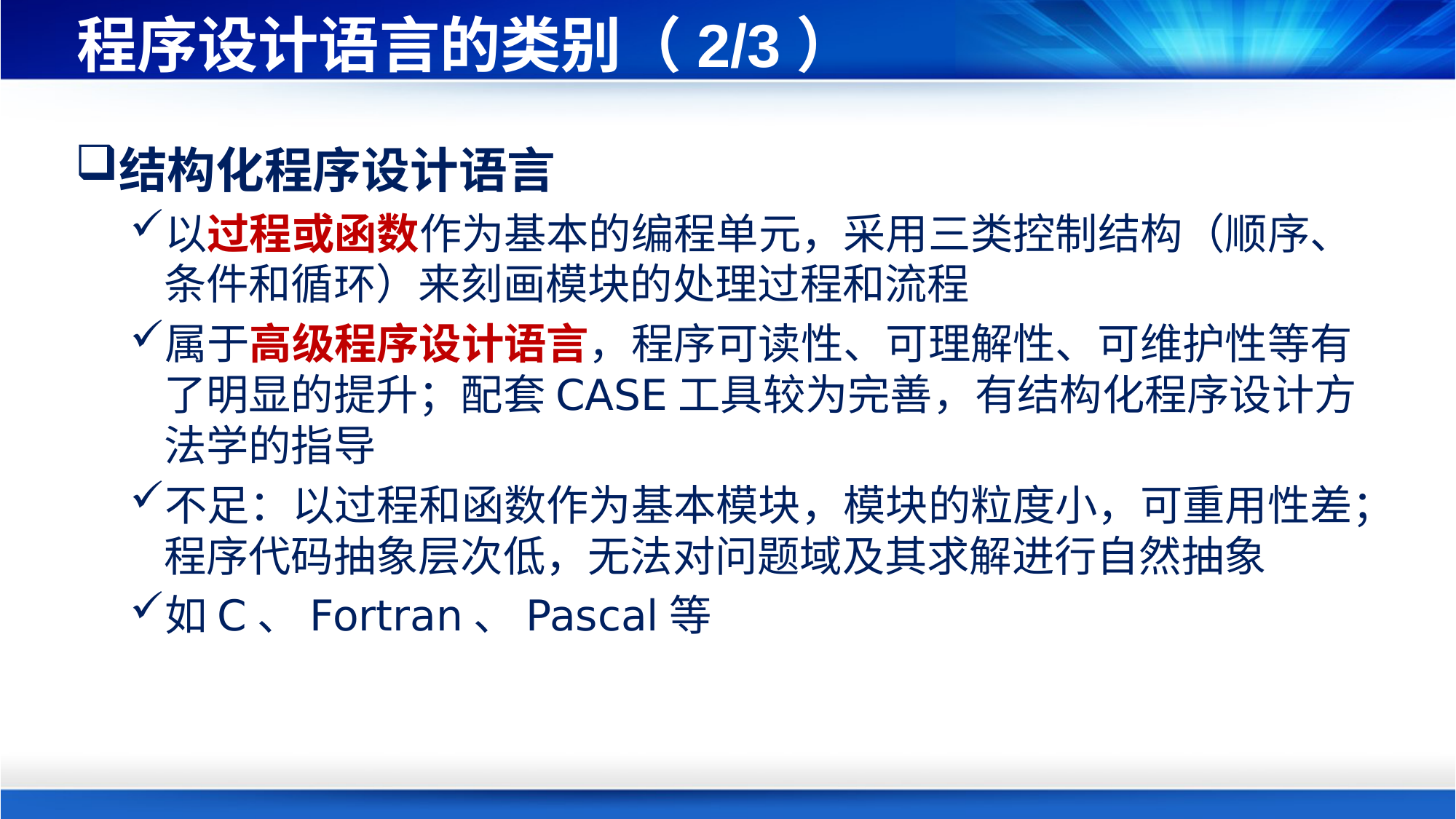

# 程序设计语言的类别（2/3）
结构化程序设计语言
以过程或函数作为基本的编程单元，采用三类控制结构（顺序、条件和循环）来刻画模块的处理过程和流程
属于高级程序设计语言，程序可读性、可理解性、可维护性等有了明显的提升；配套CASE工具较为完善，有结构化程序设计方法学的指导
不足：以过程和函数作为基本模块，模块的粒度小，可重用性差；程序代码抽象层次低，无法对问题域及其求解进行自然抽象
如C、Fortran、Pascal等